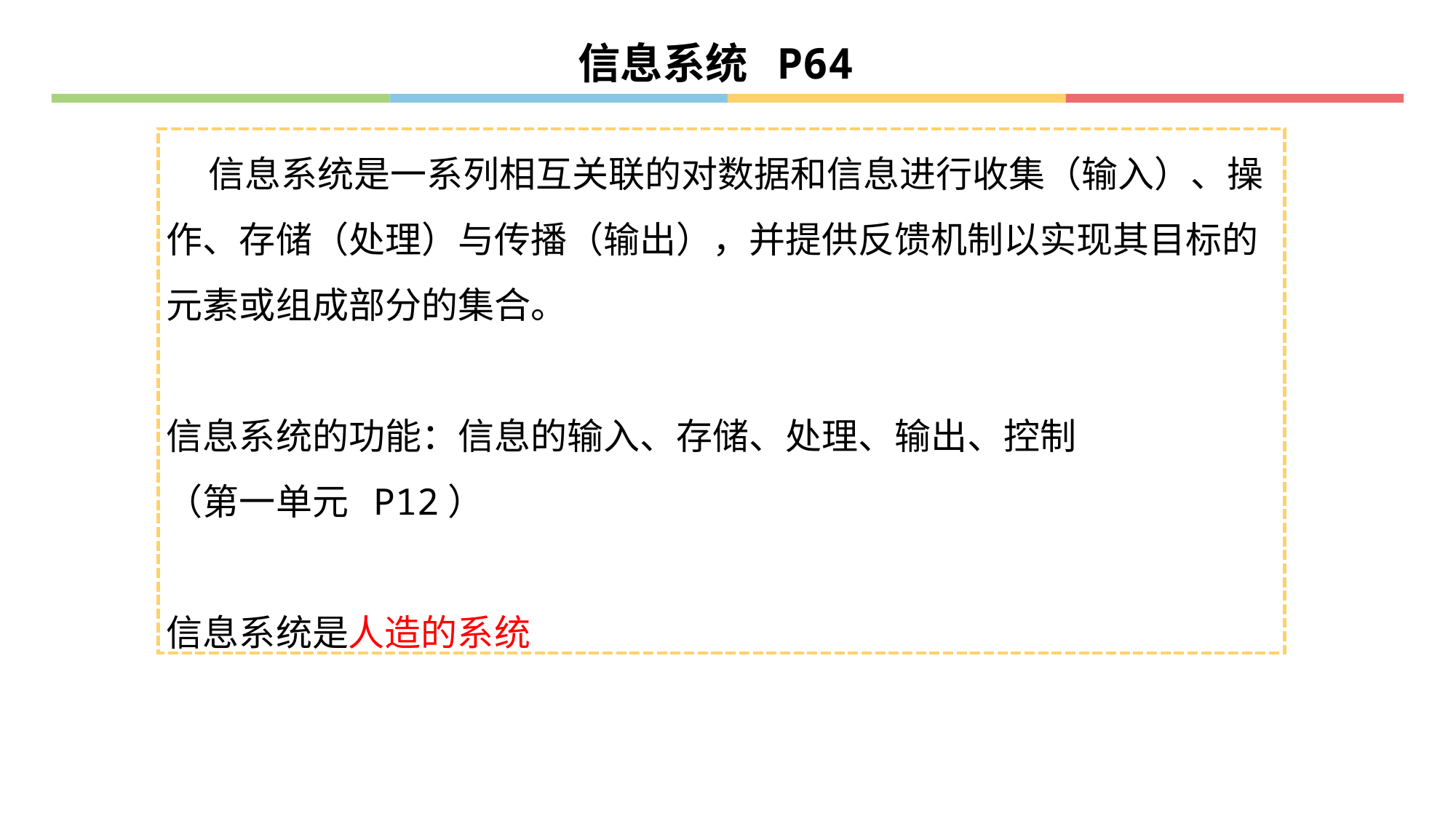

信息系统  P64
    信息系统是一系列相互关联的对数据和信息进行收集（输入）、操作、存储（处理）与传播（输出），并提供反馈机制以实现其目标的元素或组成部分的集合。

信息系统的功能：信息的输入、存储、处理、输出、控制
（第一单元  P12）

信息系统是人造的系统